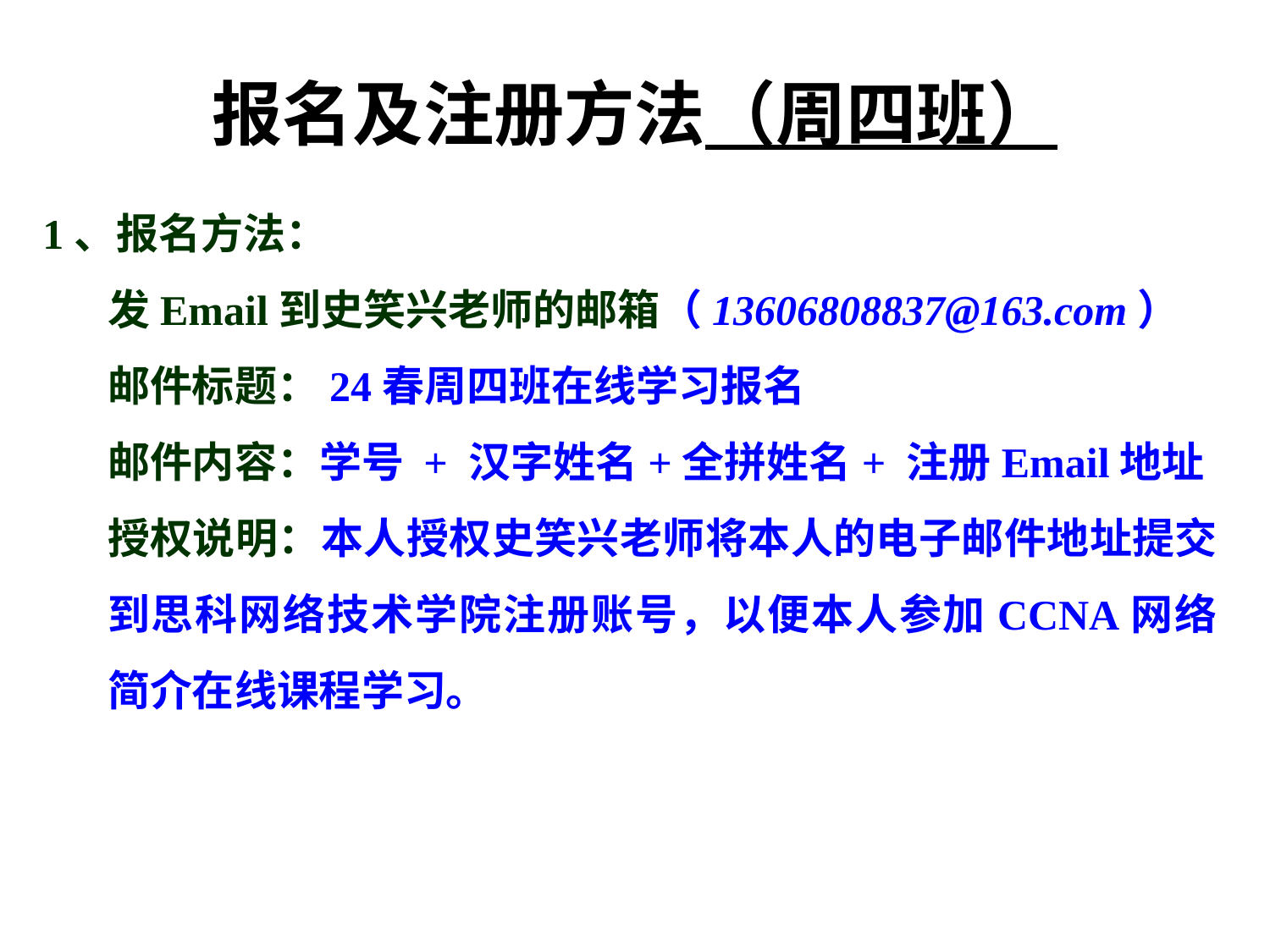

报名及注册方法（周四班）
1、报名方法：
发Email到史笑兴老师的邮箱（13606808837@163.com）
邮件标题：24春周四班在线学习报名
邮件内容：学号 + 汉字姓名+全拼姓名+ 注册Email地址
授权说明：本人授权史笑兴老师将本人的电子邮件地址提交到思科网络技术学院注册账号，以便本人参加CCNA网络简介在线课程学习。